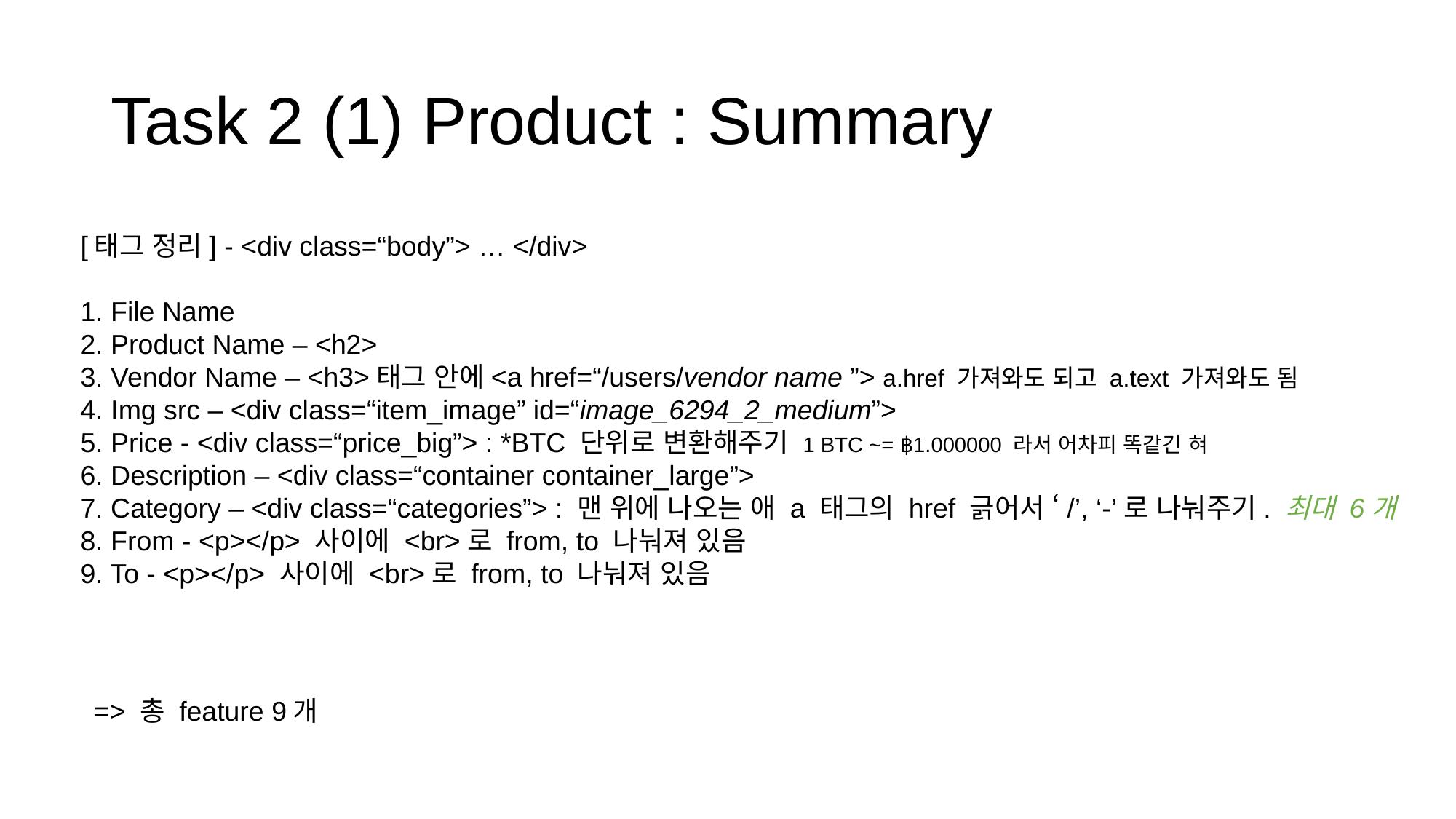

# Task 2 (1) Product : Summary
[태그 정리] - <div class=“body”> … </div>

1. File Name
2. Product Name – <h2>
3. Vendor Name – <h3>태그 안에<a href=“/users/vendor name ”> a.href 가져와도 되고 a.text 가져와도 됨
4. Img src – <div class=“item_image” id=“image_6294_2_medium”>
5. Price - <div class=“price_big”> : *BTC 단위로 변환해주기 1 BTC ~= ฿1.000000 라서 어차피 똑같긴 혀
6. Description – <div class=“container container_large”>
7. Category – <div class=“categories”> : 맨 위에 나오는 애 a 태그의 href 긁어서 ‘/’, ‘-’로 나눠주기. 최대 6개
8. From - <p></p> 사이에 <br>로 from, to 나눠져 있음
9. To - <p></p> 사이에 <br>로 from, to 나눠져 있음

=> 총 feature 9개